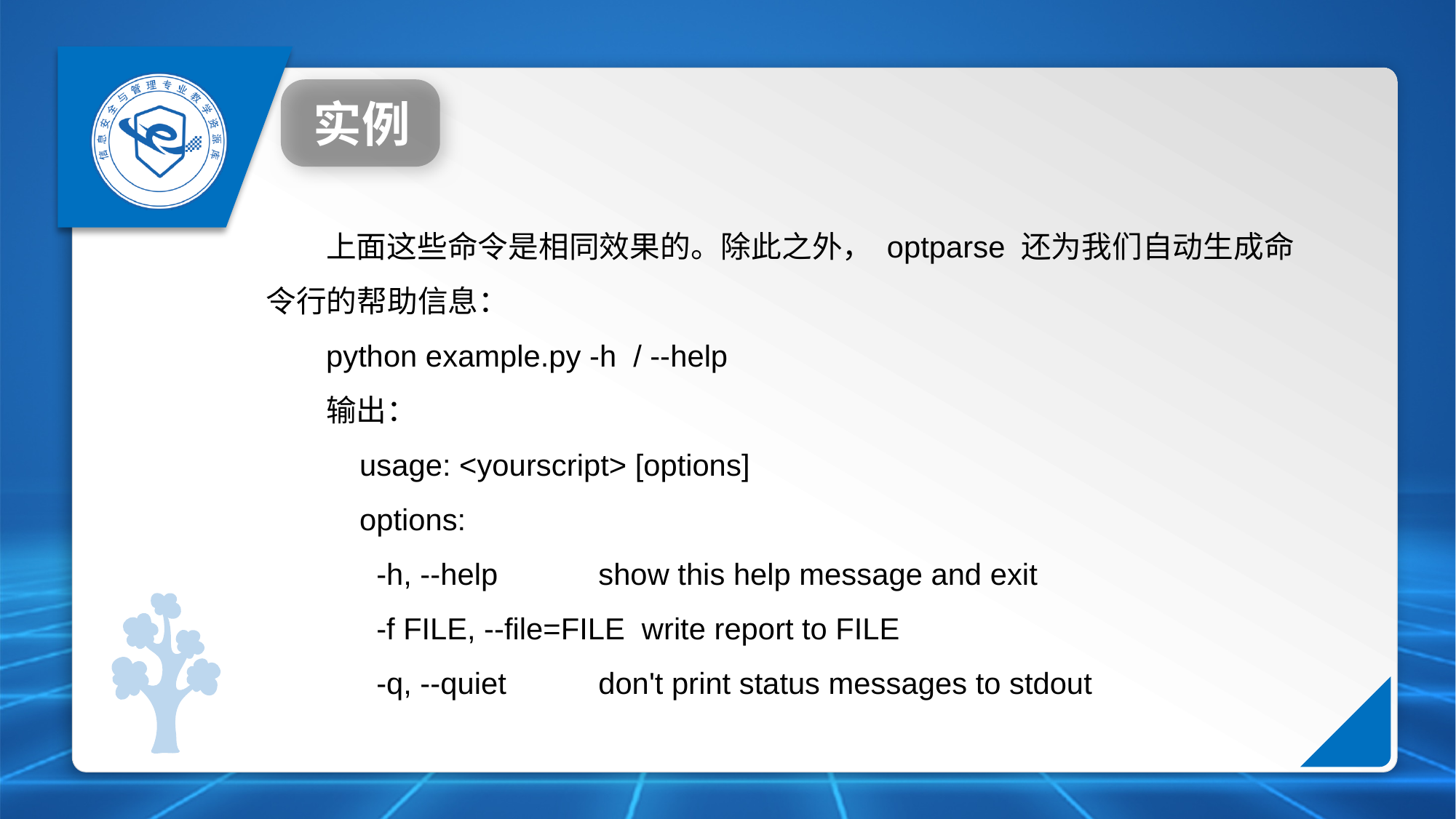

实例
上面这些命令是相同效果的。除此之外， optparse 还为我们自动生成命令行的帮助信息：
python example.py -h  / --help
输出：
    usage: <yourscript> [options]
    options:
      -h, --help            show this help message and exit
      -f FILE, --file=FILE  write report to FILE
      -q, --quiet           don't print status messages to stdout